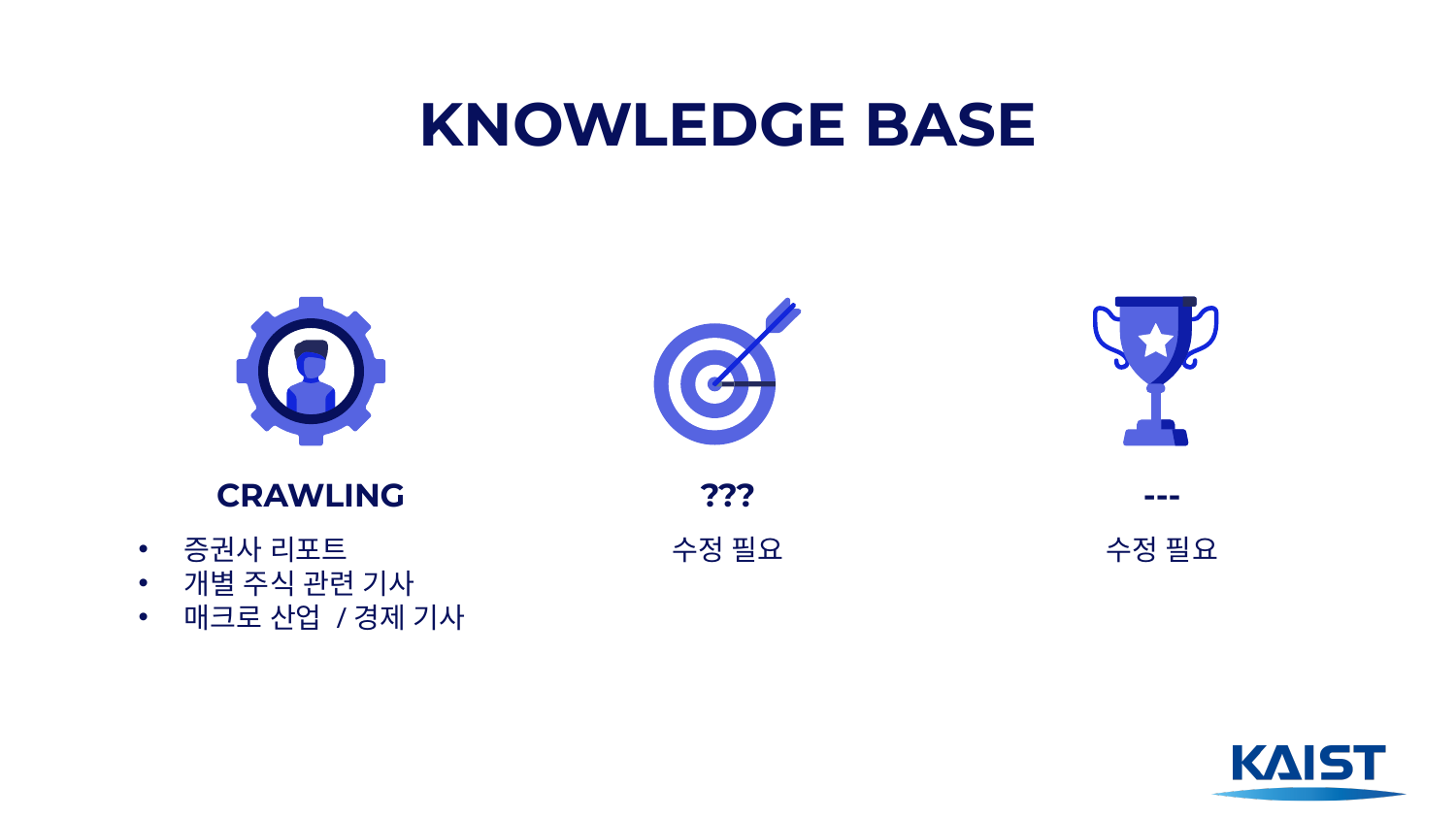

# KNOWLEDGE BASE

---
???
CRAWLING
수정 필요

수정 필요
증권사 리포트
개별 주식 관련 기사
매크로 산업 /경제 기사